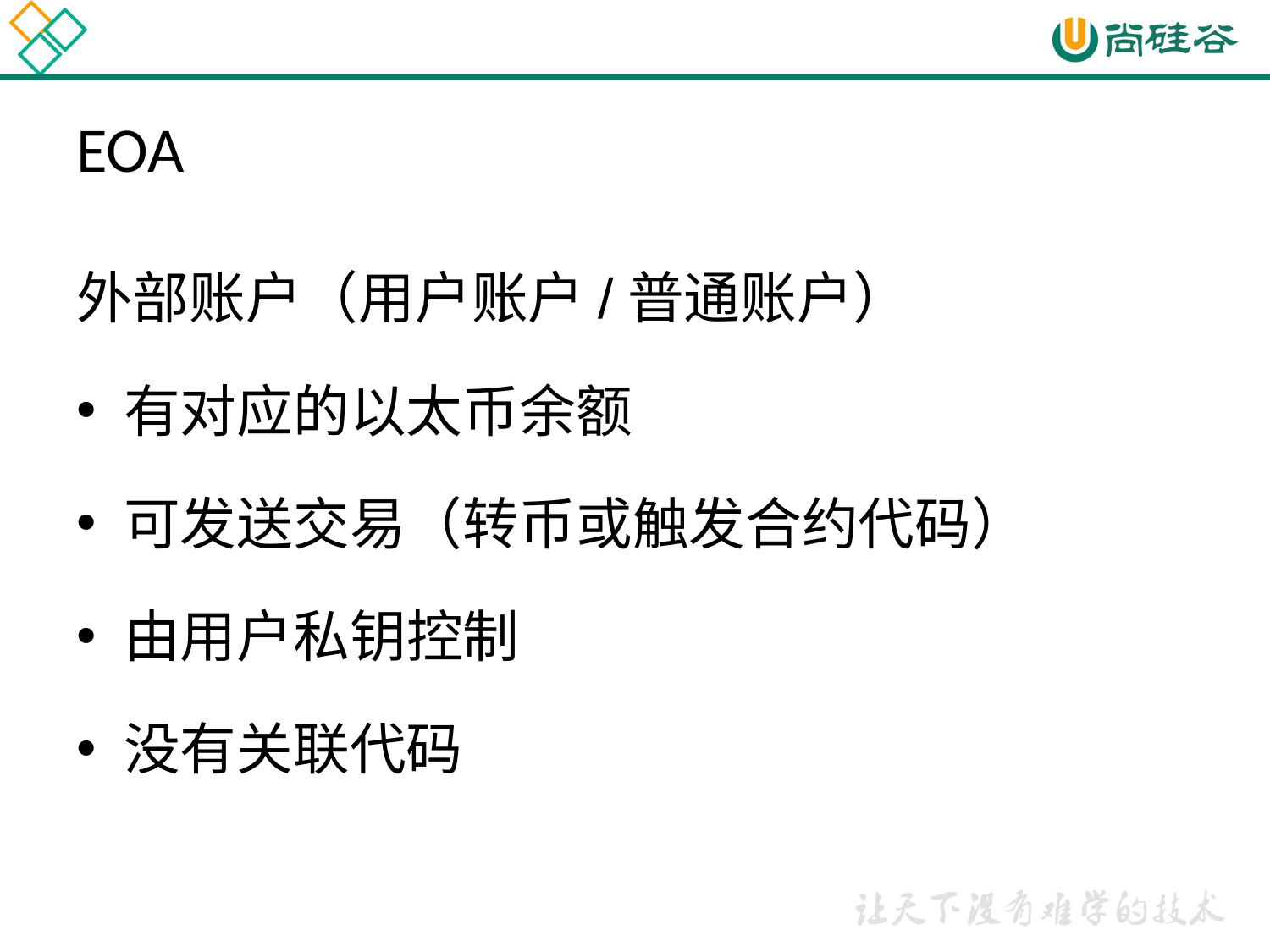

# EOA
外部账户（用户账户/普通账户）
有对应的以太币余额
可发送交易（转币或触发合约代码）
由用户私钥控制
没有关联代码